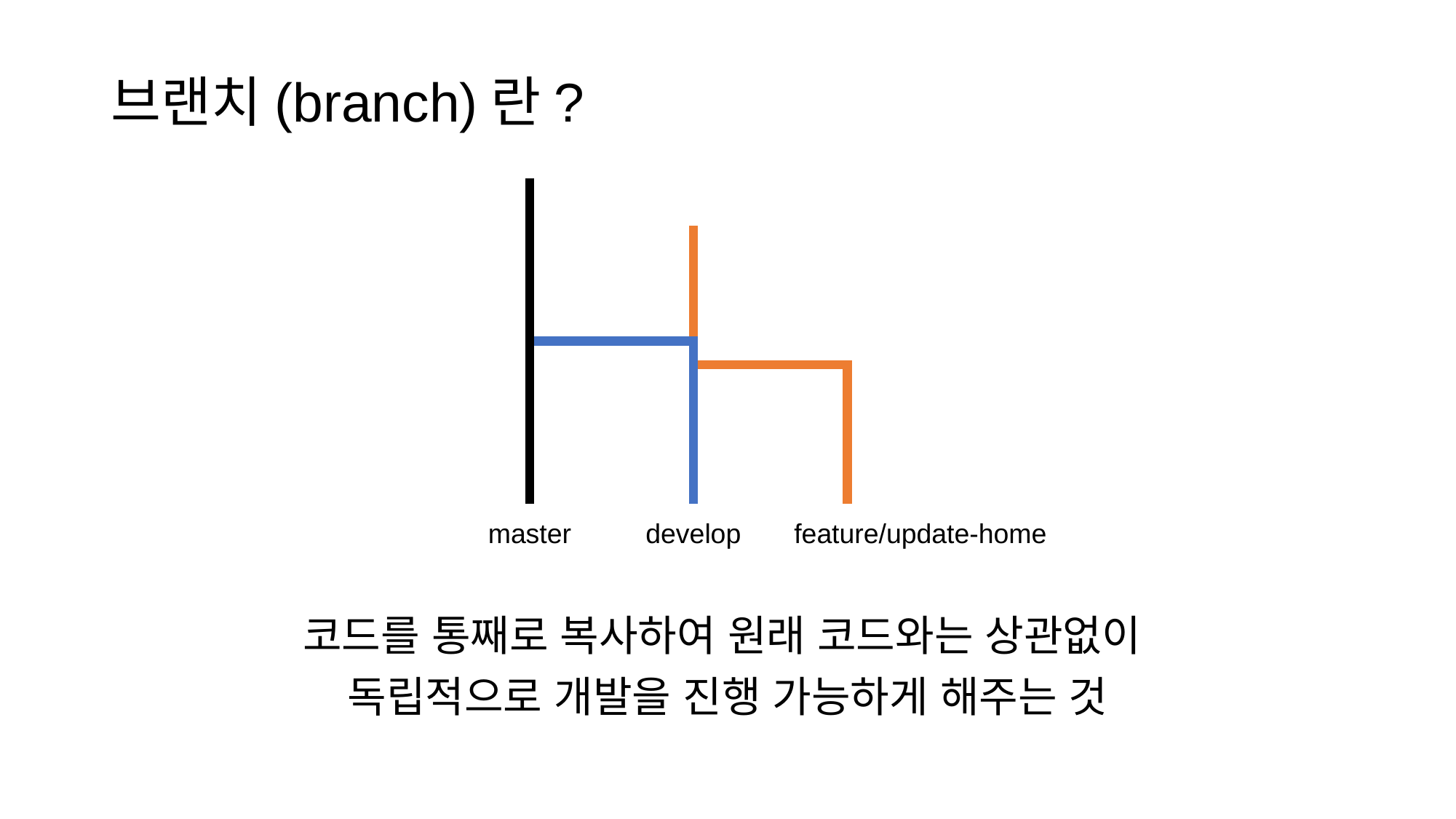

# 브랜치(branch)란?
master
develop
feature/update-home
코드를 통째로 복사하여 원래 코드와는 상관없이
독립적으로 개발을 진행 가능하게 해주는 것